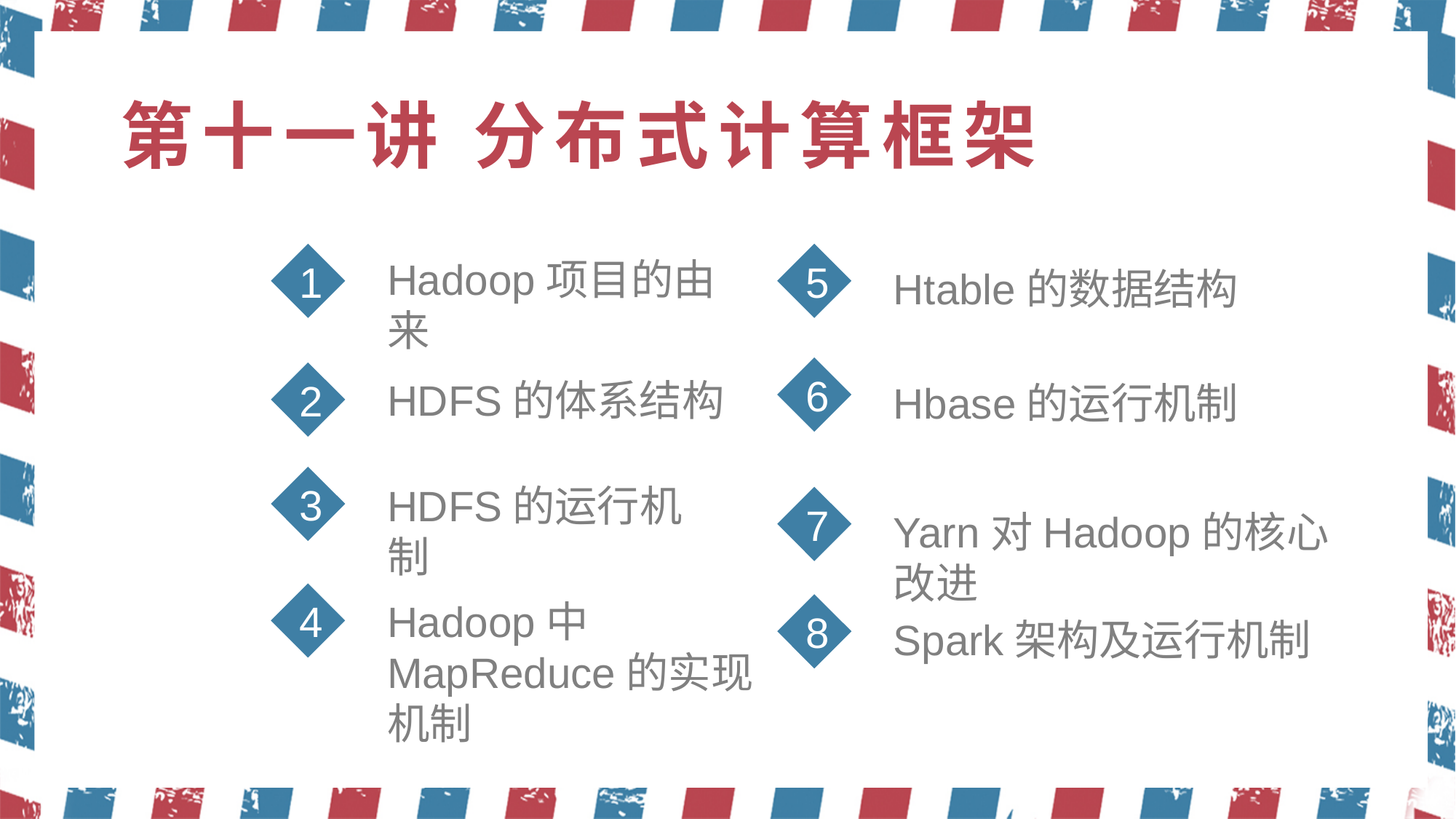

第十一讲 分布式计算框架
1
5
Hadoop项目的由来
Htable的数据结构
6
2
HDFS的体系结构
Hbase的运行机制
3
HDFS的运行机制
7
Yarn对Hadoop的核心改进
4
Hadoop中MapReduce的实现机制
8
Spark架构及运行机制